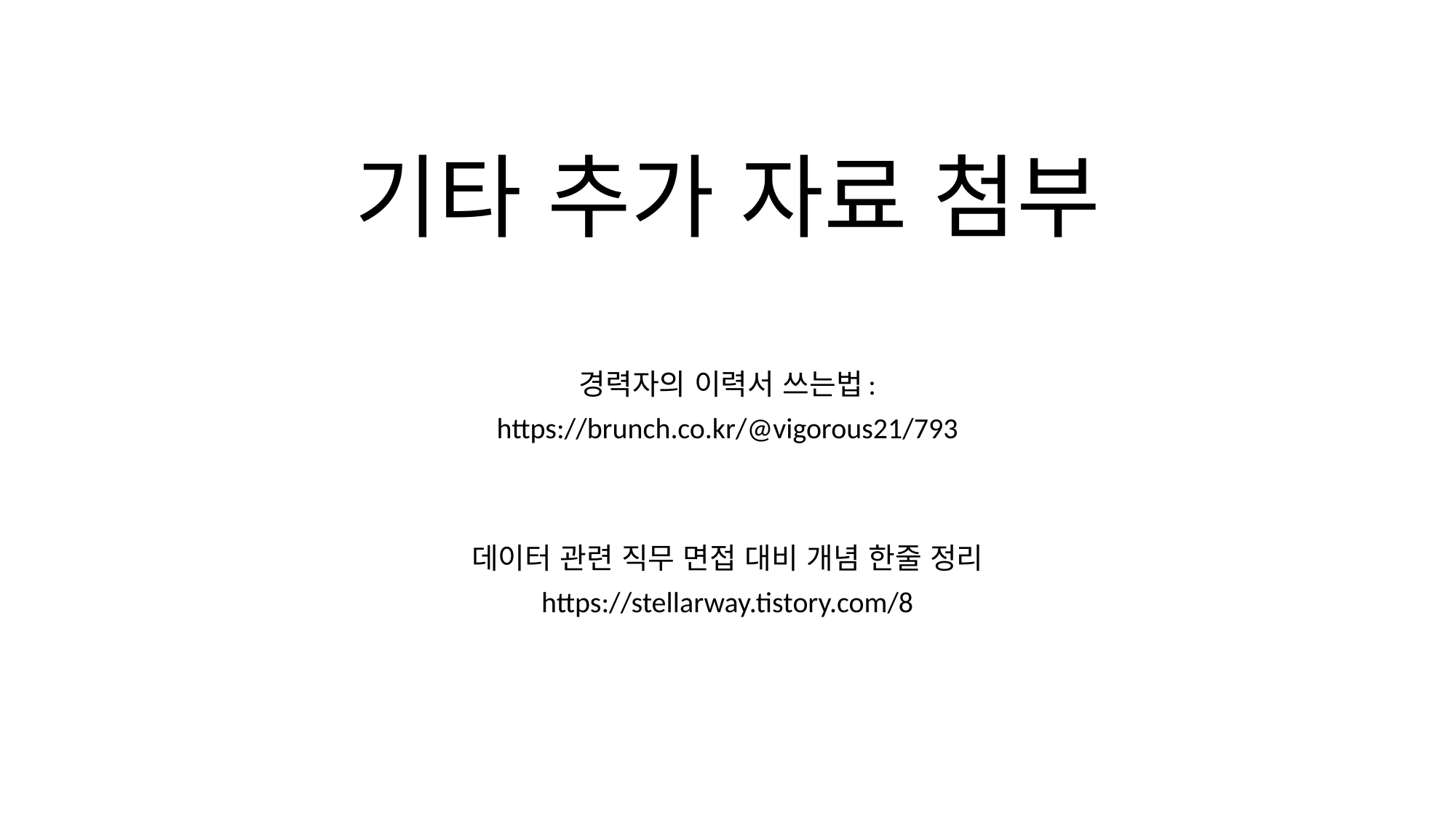

# 기타 추가 자료 첨부

경력자의 이력서 쓰는법:
https://brunch.co.kr/@vigorous21/793

데이터 관련 직무 면접 대비 개념 한줄 정리
https://stellarway.tistory.com/8